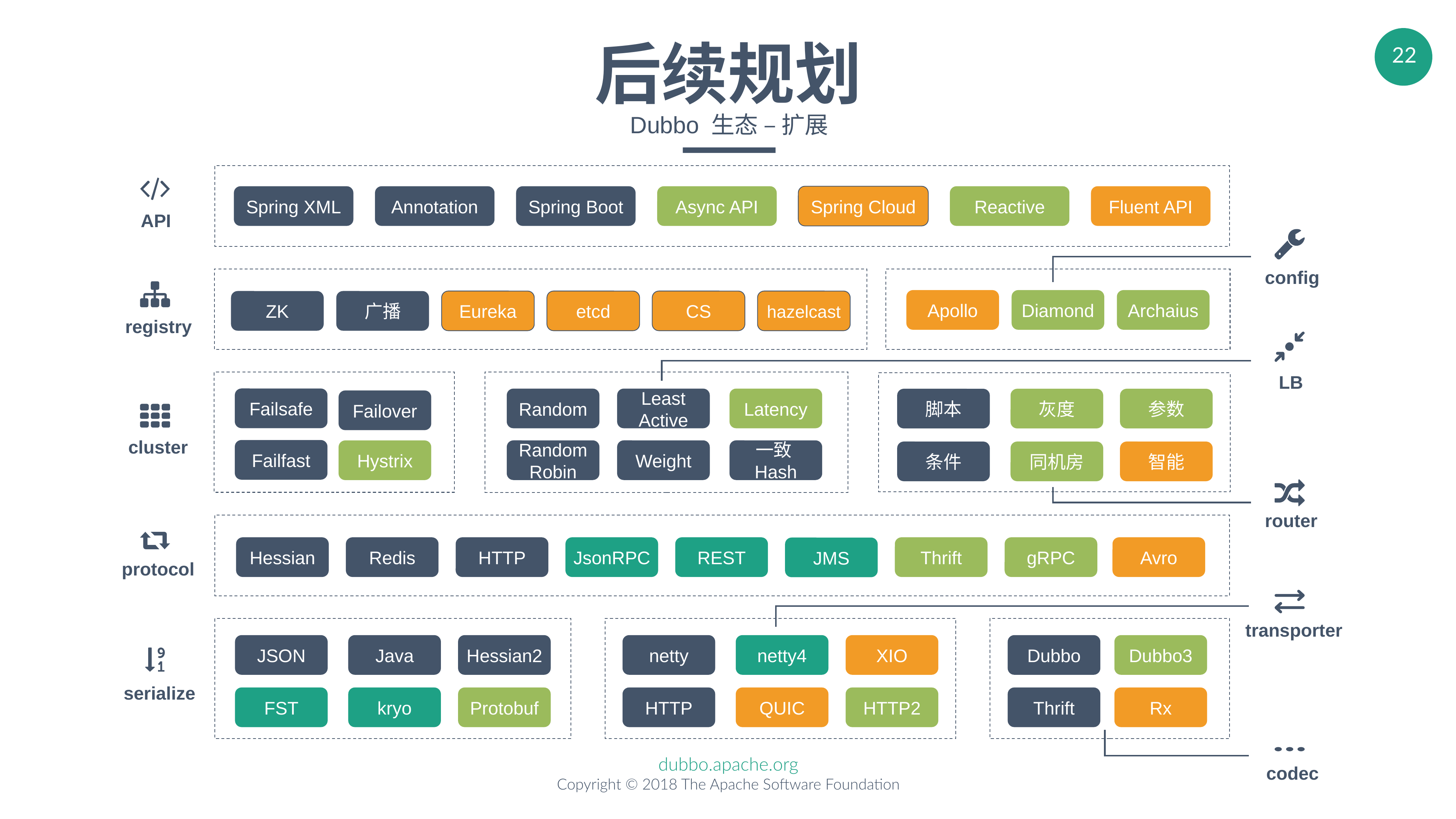

后续规划
Dubbo 生态 – 扩展

Spring XML
Annotation
Spring Boot
Async API
Spring Cloud
Reactive
Fluent API

ZK
广播
Eureka
etcd
CS
hazelcast

Apollo
Diamond
Archaius

Random
Least Active
Latency
Random Robin
Weight
一致Hash

Failsafe
Failover
Failfast
Hystrix

脚本
灰度
参数
条件
同机房
智能

Hessian
Redis
HTTP
JsonRPC
REST
Thrift
gRPC
Avro
JMS

JSON
Java
Hessian2
FST
kryo
Protobuf

netty
netty4
XIO
HTTP
QUIC
HTTP2

Dubbo
Dubbo3
Thrift
Rx

API

config

registry

LB

cluster

router

protocol

transporter

serialize

codec